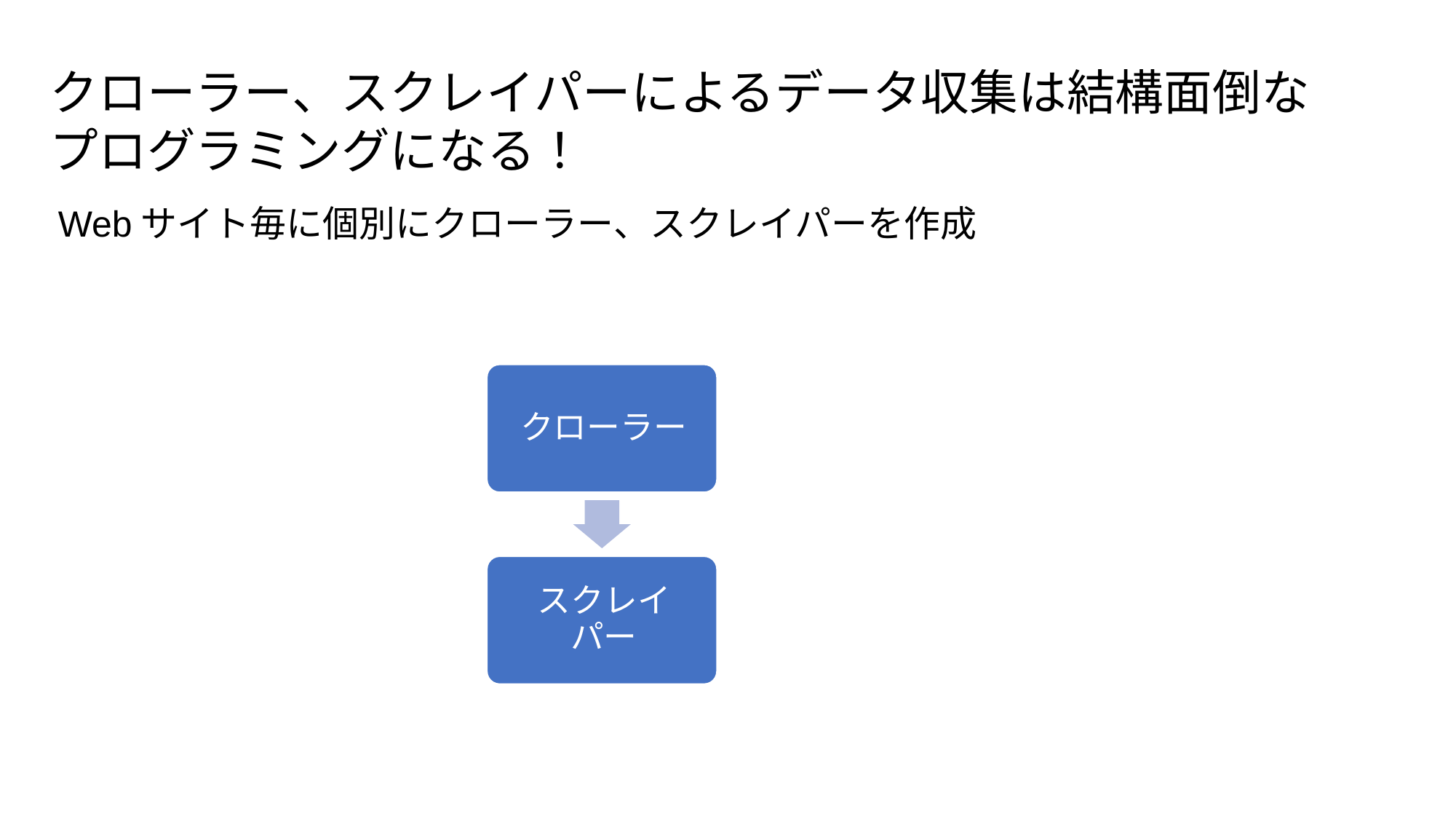

クローラー、スクレイパーによるデータ収集は結構面倒な
プログラミングになる！
Webサイト毎に個別にクローラー、スクレイパーを作成
クローラー

スクレイパー